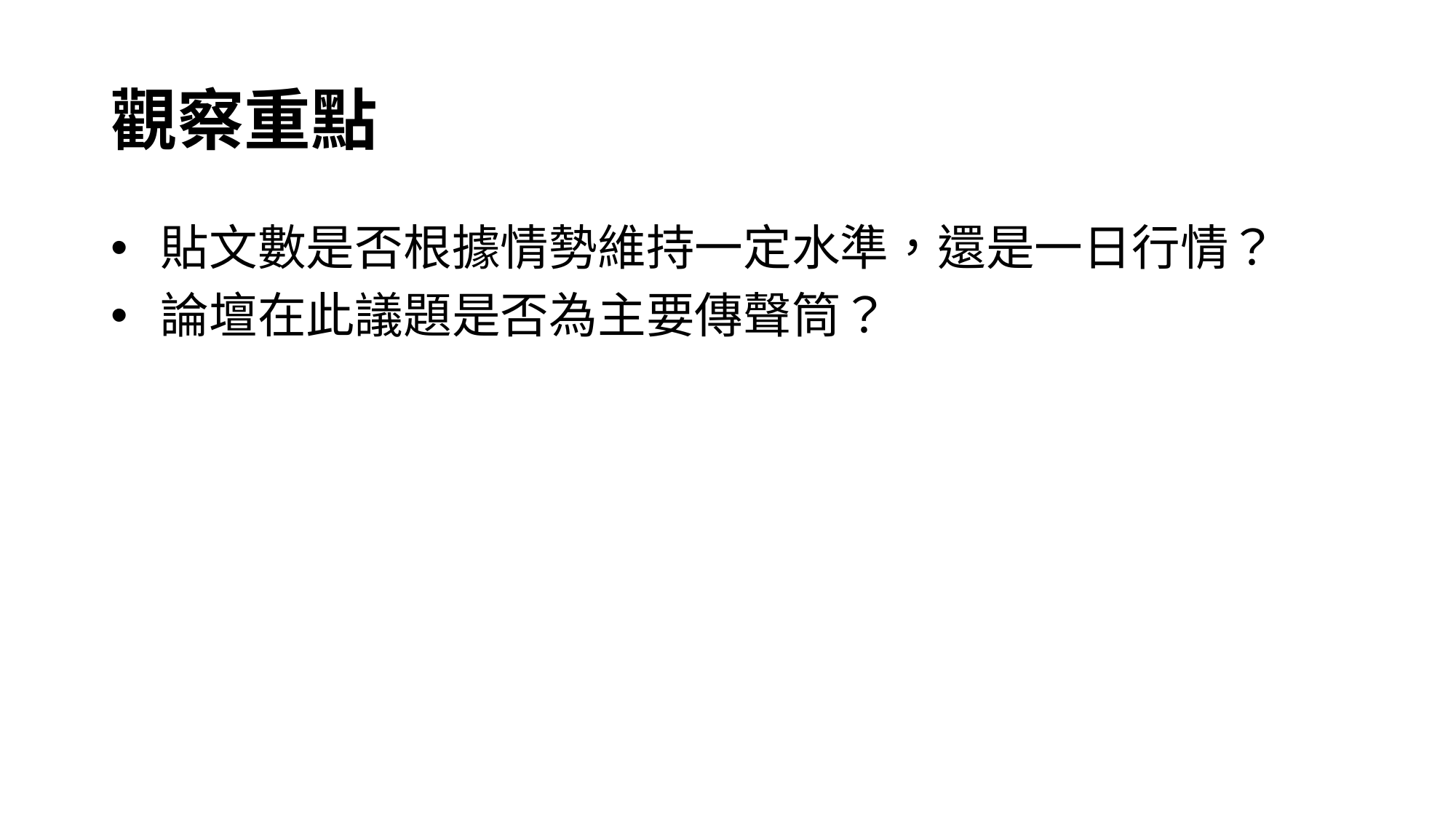

# 觀察重點
 貼文數是否根據情勢維持一定水準，還是一日行情？
 論壇在此議題是否為主要傳聲筒？